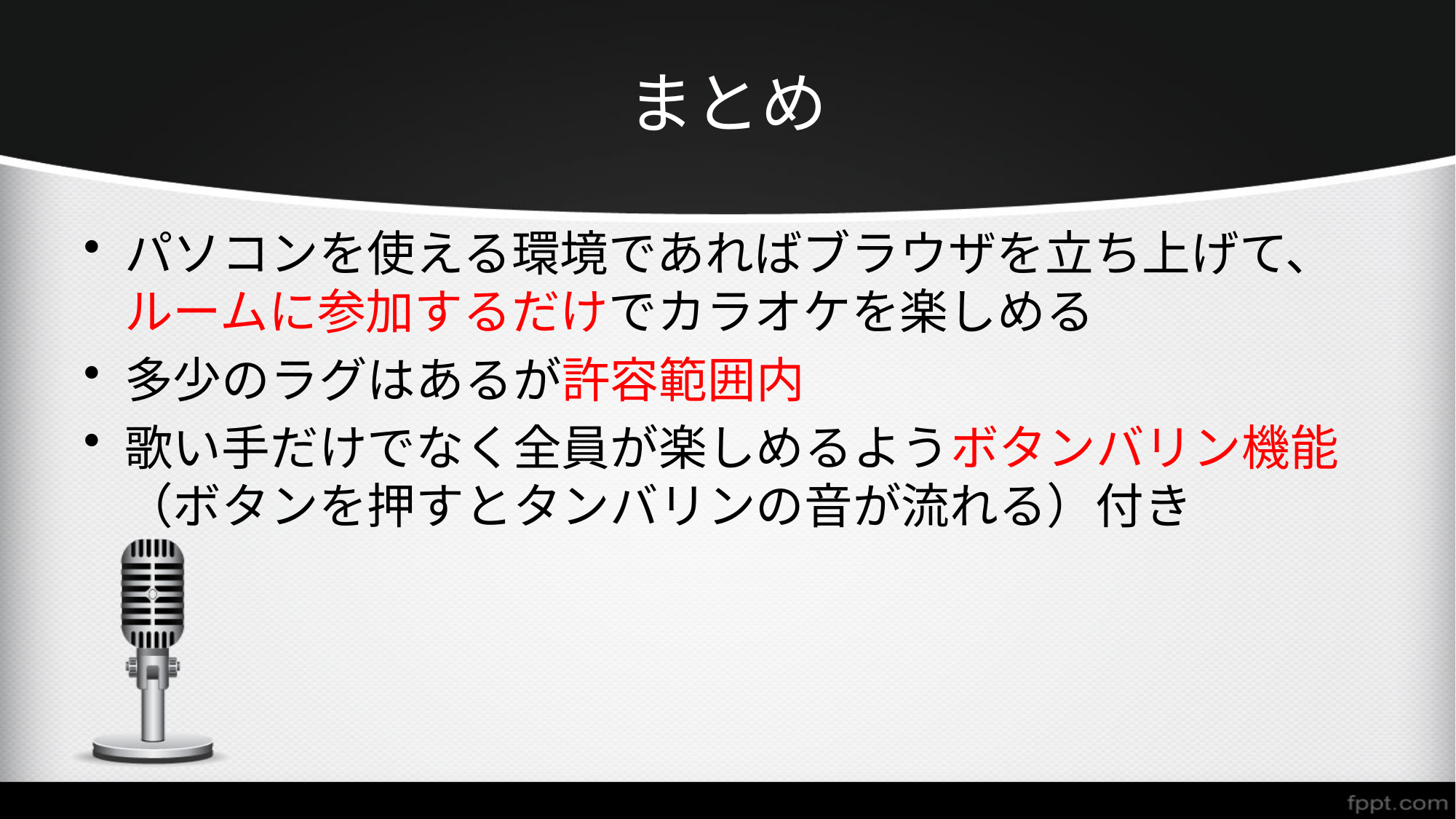

# まとめ
パソコンを使える環境であればブラウザを立ち上げて、ルームに参加するだけでカラオケを楽しめる
多少のラグはあるが許容範囲内
歌い手だけでなく全員が楽しめるようボタンバリン機能（ボタンを押すとタンバリンの音が流れる）付き